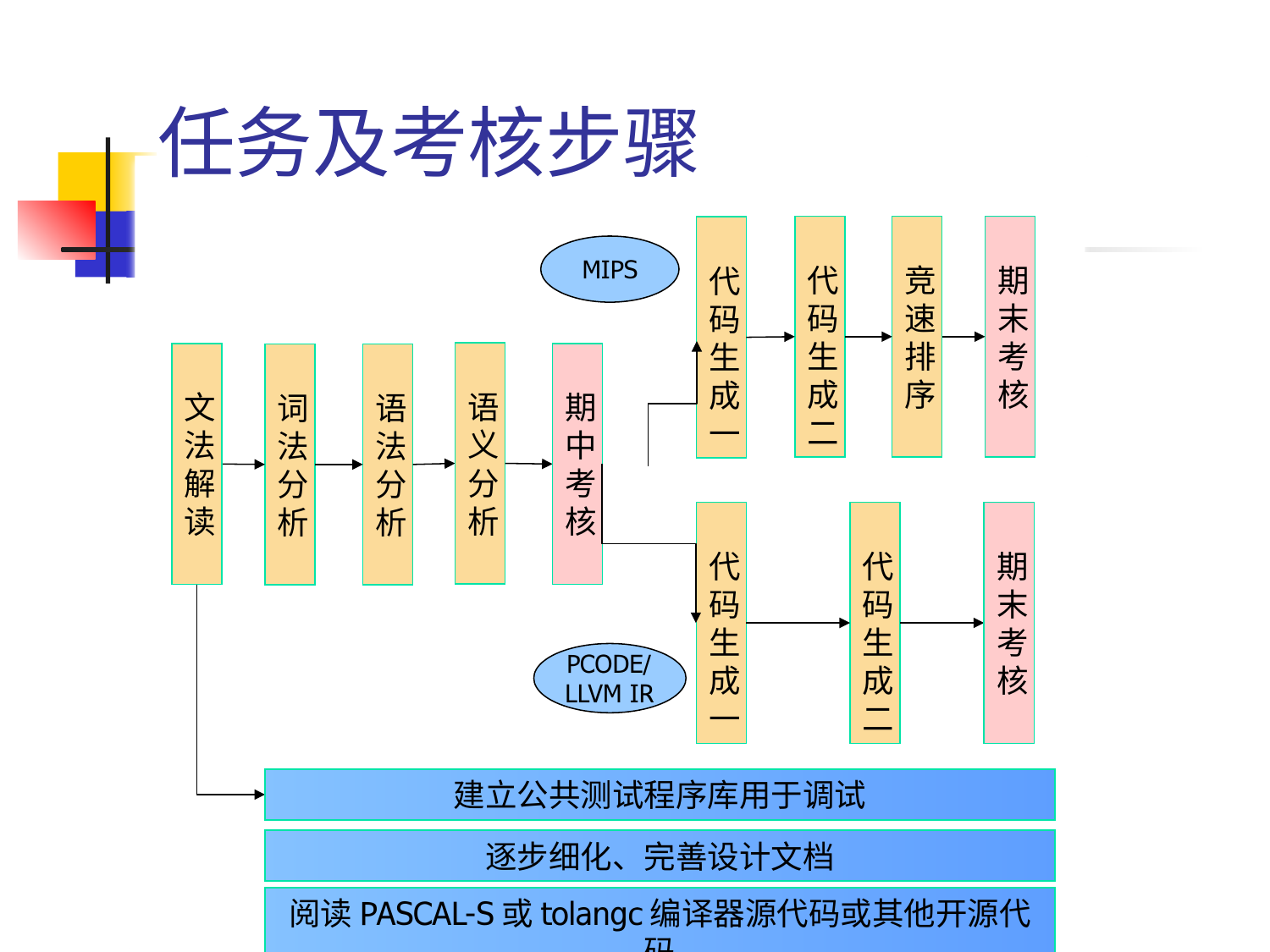

# 任务及考核步骤

代码生成二

竞速排序

期末考核

代码生成一
MIPS

语义分析

文法解读

期中考核

词法分析

语法分析

代码生成一

代码生成二

期末考核

PCODE/
LLVM IR
建立公共测试程序库用于调试
逐步细化、完善设计文档
阅读PASCAL-S或tolangc编译器源代码或其他开源代码